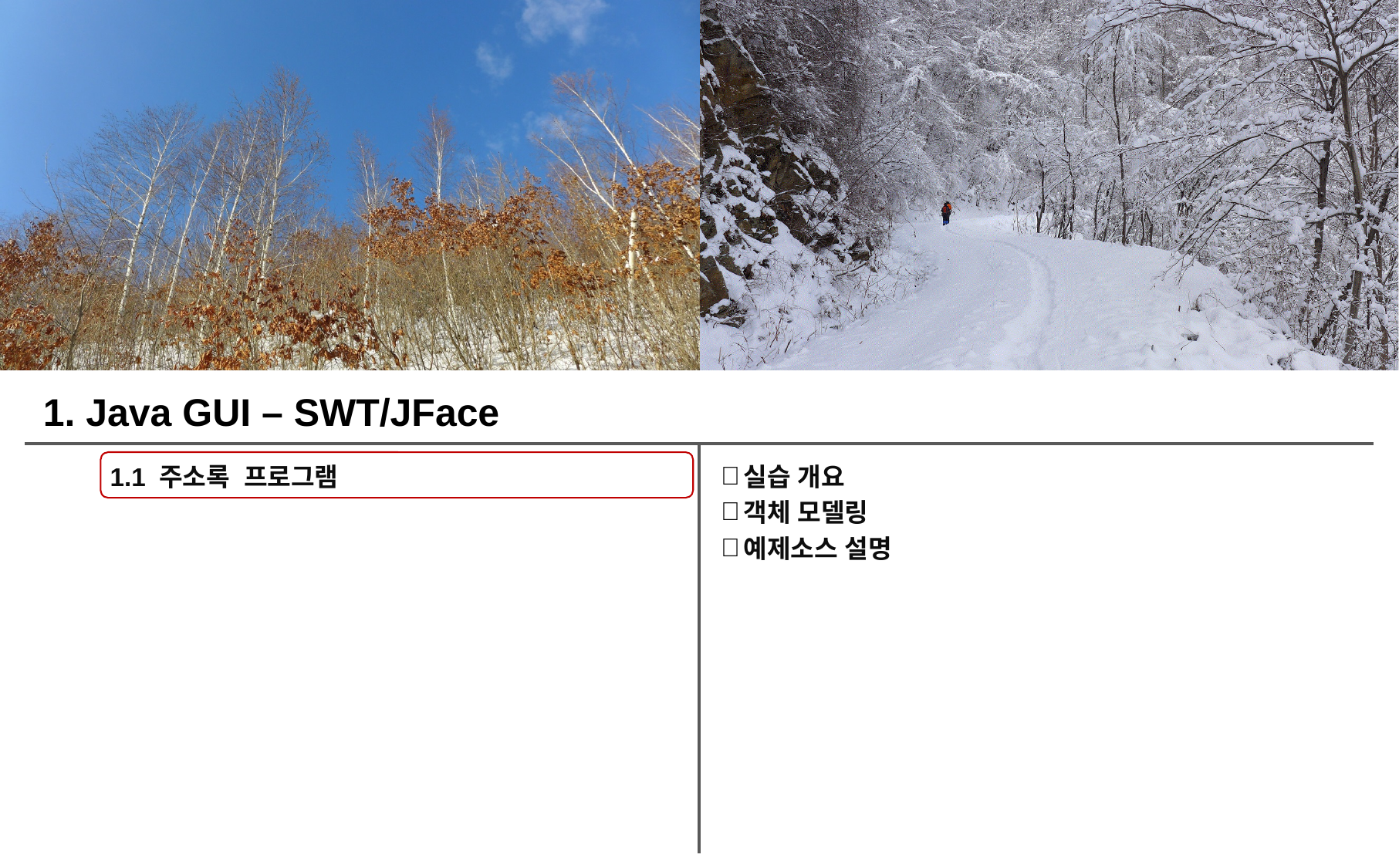

1. Java GUI – SWT/JFace

1.1 주소록  프로그램
실습 개요
객체 모델링
예제소스 설명